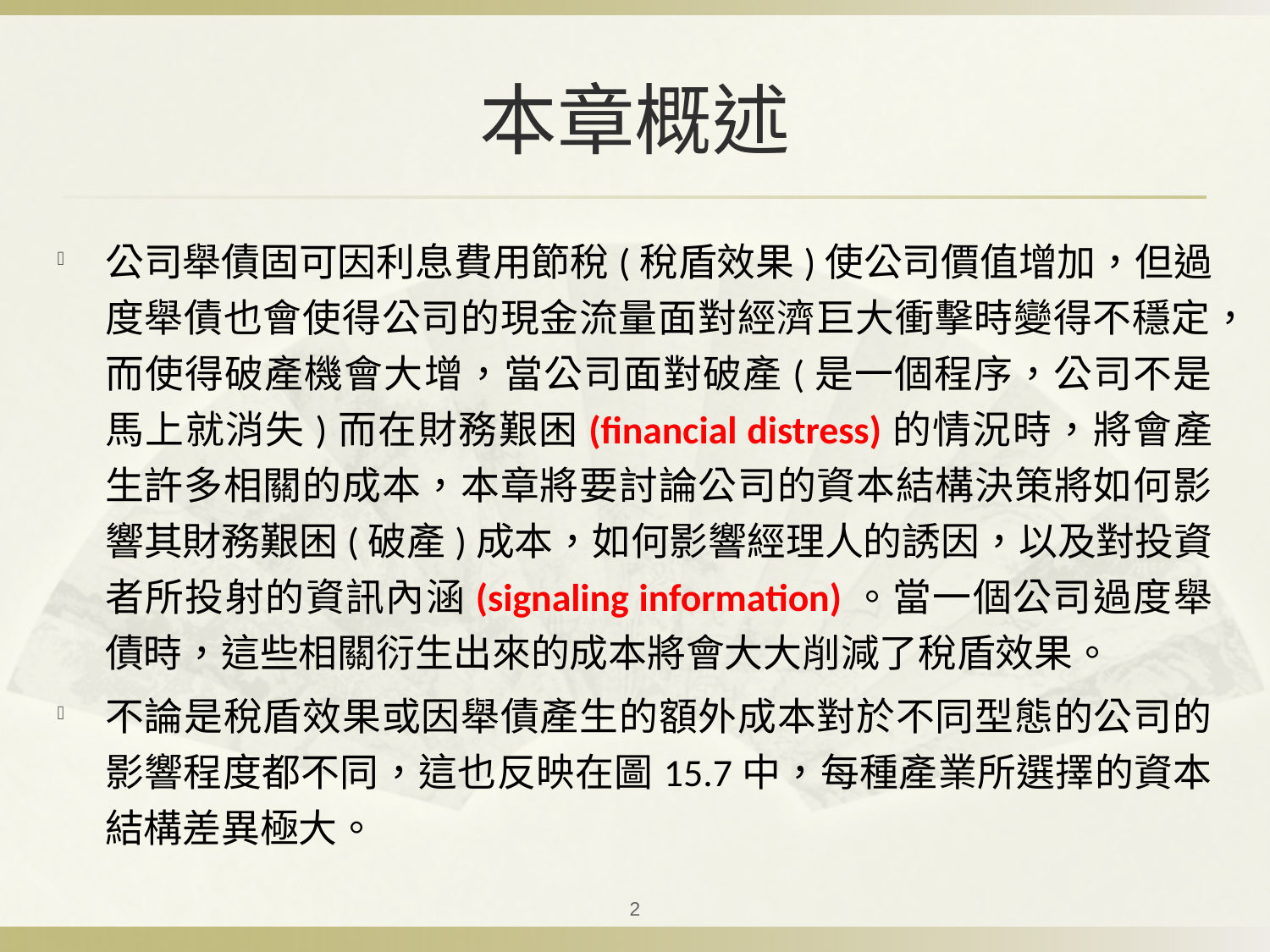

# 本章概述
公司舉債固可因利息費用節稅(稅盾效果)使公司價值增加，但過度舉債也會使得公司的現金流量面對經濟巨大衝擊時變得不穩定，而使得破產機會大增，當公司面對破產(是一個程序，公司不是馬上就消失)而在財務艱困(financial distress)的情況時，將會產生許多相關的成本，本章將要討論公司的資本結構決策將如何影響其財務艱困(破產)成本，如何影響經理人的誘因，以及對投資者所投射的資訊內涵(signaling information)。當一個公司過度舉債時，這些相關衍生出來的成本將會大大削減了稅盾效果。
不論是稅盾效果或因舉債產生的額外成本對於不同型態的公司的影響程度都不同，這也反映在圖15.7中，每種產業所選擇的資本結構差異極大。
2